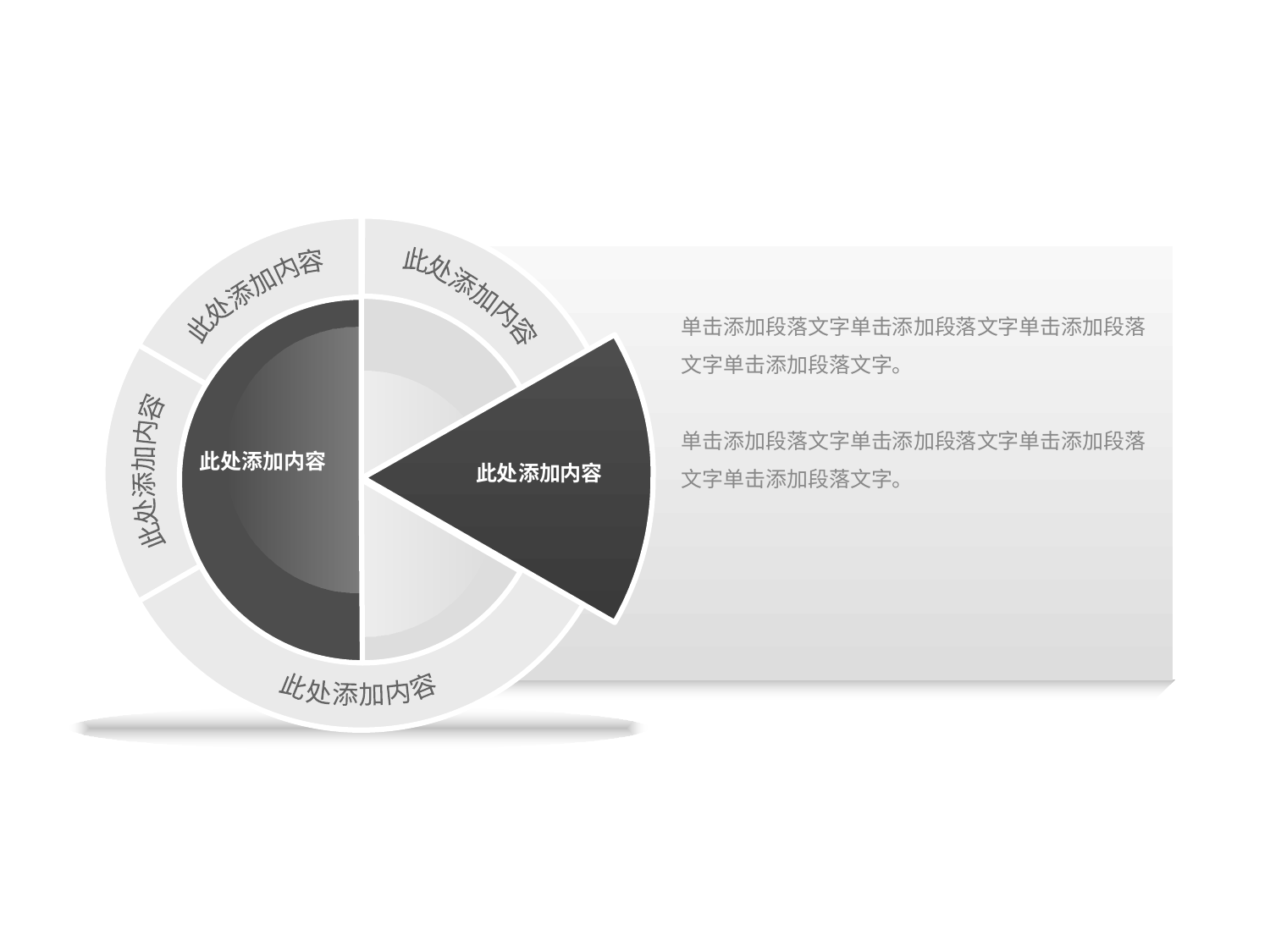

此处添加内容
此处添加内容
单击添加段落文字单击添加段落文字单击添加段落文字单击添加段落文字。

单击添加段落文字单击添加段落文字单击添加段落文字单击添加段落文字。

此处添加内容
此处添加内容
此处添加内容

此处添加内容